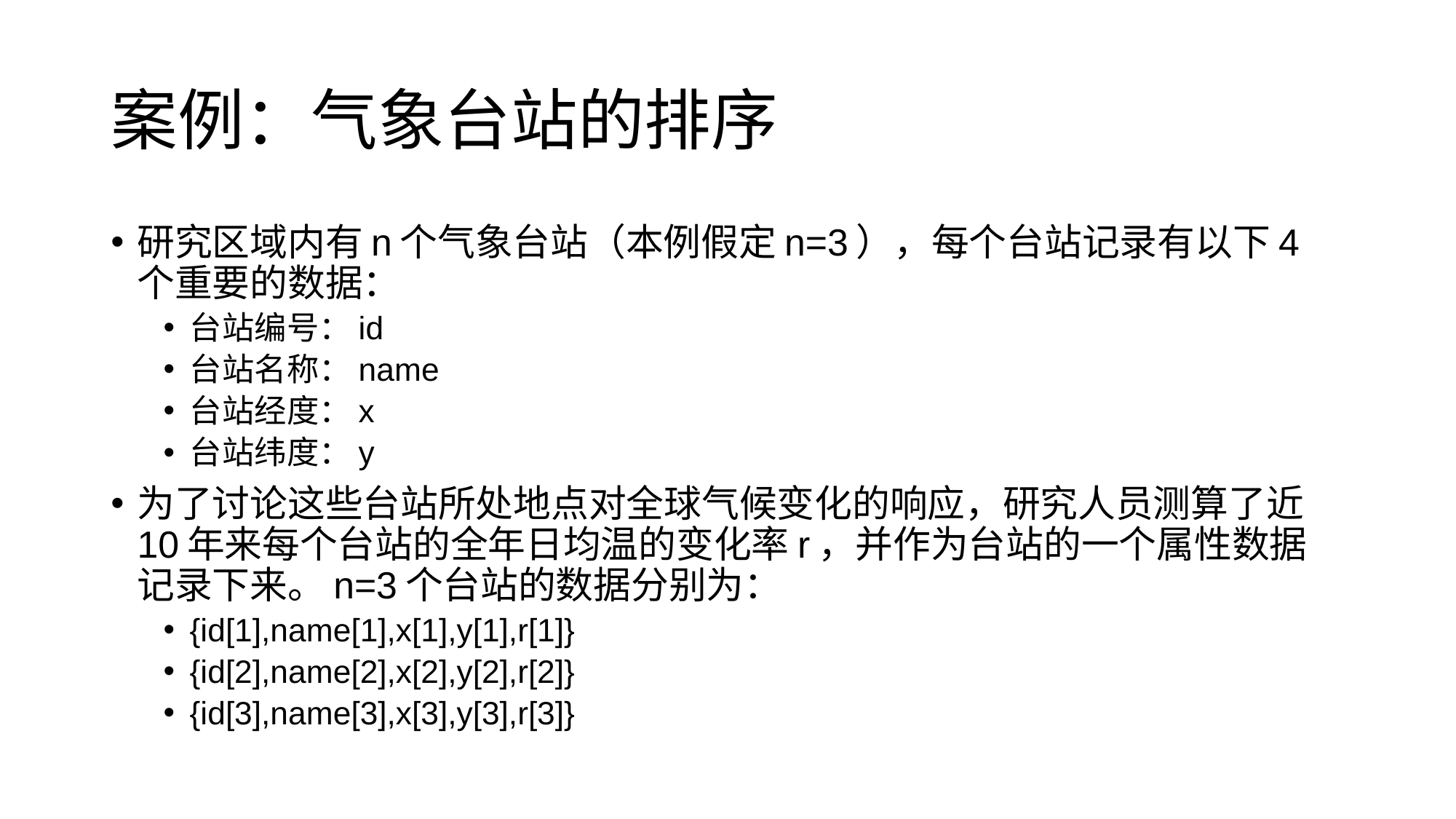

# 案例：气象台站的排序
研究区域内有n个气象台站（本例假定n=3），每个台站记录有以下4个重要的数据：
台站编号：id
台站名称：name
台站经度：x
台站纬度：y
为了讨论这些台站所处地点对全球气候变化的响应，研究人员测算了近10年来每个台站的全年日均温的变化率r，并作为台站的一个属性数据记录下来。n=3个台站的数据分别为：
{id[1],name[1],x[1],y[1],r[1]}
{id[2],name[2],x[2],y[2],r[2]}
{id[3],name[3],x[3],y[3],r[3]}